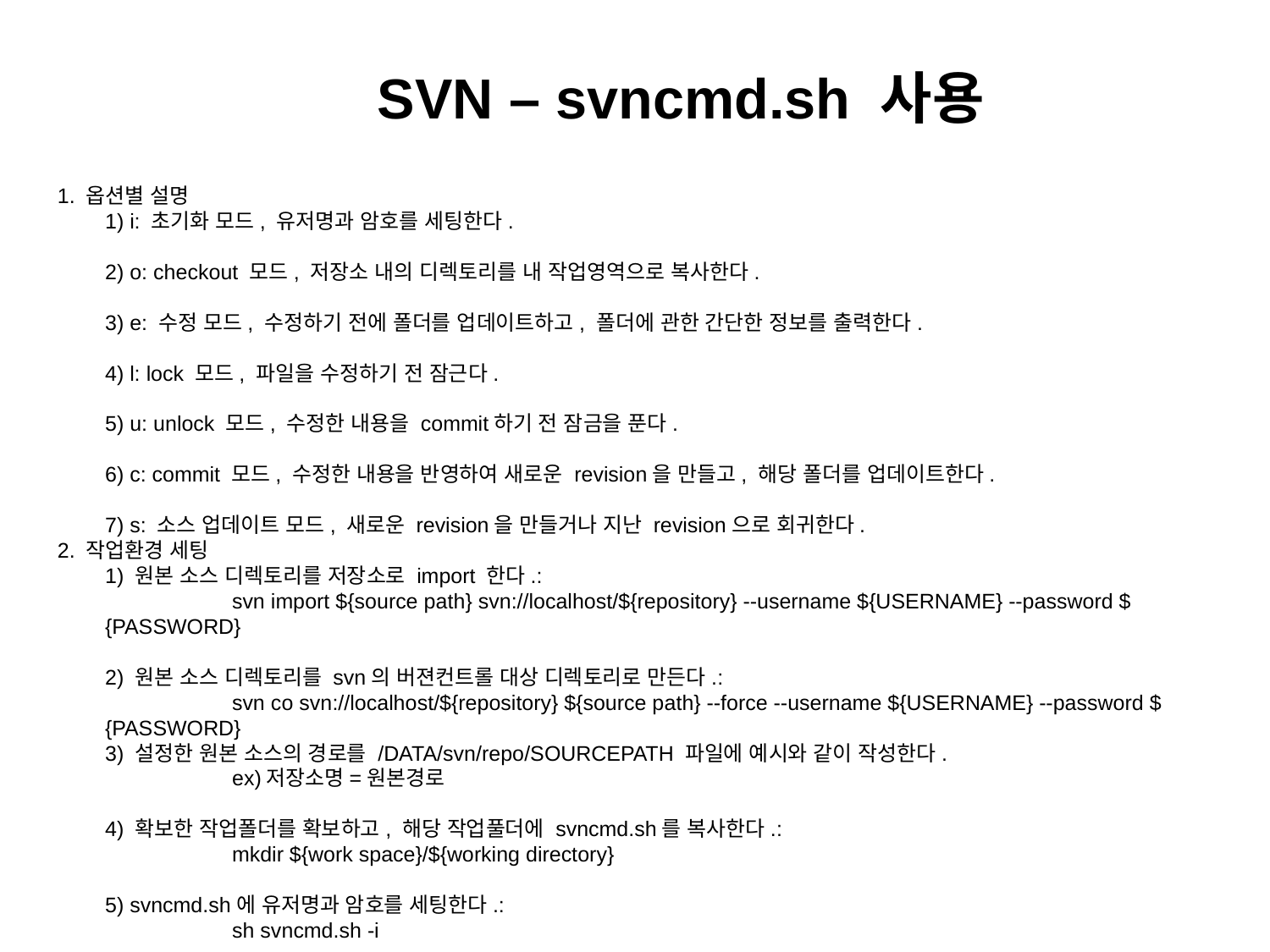

SVN – svncmd.sh 사용
1. 옵션별 설명
	1) i: 초기화 모드, 유저명과 암호를 세팅한다.

	2) o: checkout 모드, 저장소 내의 디렉토리를 내 작업영역으로 복사한다.

	3) e: 수정 모드, 수정하기 전에 폴더를 업데이트하고, 폴더에 관한 간단한 정보를 출력한다.

	4) l: lock 모드, 파일을 수정하기 전 잠근다.

	5) u: unlock 모드, 수정한 내용을 commit하기 전 잠금을 푼다.

	6) c: commit 모드, 수정한 내용을 반영하여 새로운 revision을 만들고, 해당 폴더를 업데이트한다.

	7) s: 소스 업데이트 모드, 새로운 revision을 만들거나 지난 revision으로 회귀한다.
2. 작업환경 세팅
	1) 원본 소스 디렉토리를 저장소로 import 한다.:
		svn import ${source path} svn://localhost/${repository} --username ${USERNAME} --password ${PASSWORD}

	2) 원본 소스 디렉토리를 svn의 버젼컨트롤 대상 디렉토리로 만든다.:
		svn co svn://localhost/${repository} ${source path} --force --username ${USERNAME} --password ${PASSWORD}
	3) 설정한 원본 소스의 경로를 /DATA/svn/repo/SOURCEPATH 파일에 예시와 같이 작성한다.
		ex)저장소명=원본경로

	4) 확보한 작업폴더를 확보하고, 해당 작업풀더에 svncmd.sh를 복사한다.:
		mkdir ${work space}/${working directory}

	5) svncmd.sh에 유저명과 암호를 세팅한다.:
		sh svncmd.sh -i

3. Daily usage
	1) checkout from repository:
		sh svncmd.sh -o

	2) lock the editing target file:
		sh svncmd.sh -l

	3) setting before edit directory:
		sh svncmd.sh -e

	4) edit directory:
		(1) Add file -> svn add file
		(2) Del file -> svn del file
		(3)	Edit elements using text editor

	5) unlock the commiting target file:
		sh svncmd.sh -u

	6) commit the directory:
		sh svncmd.sh -c

	7) update source path:
		sh svncmd.sh -s